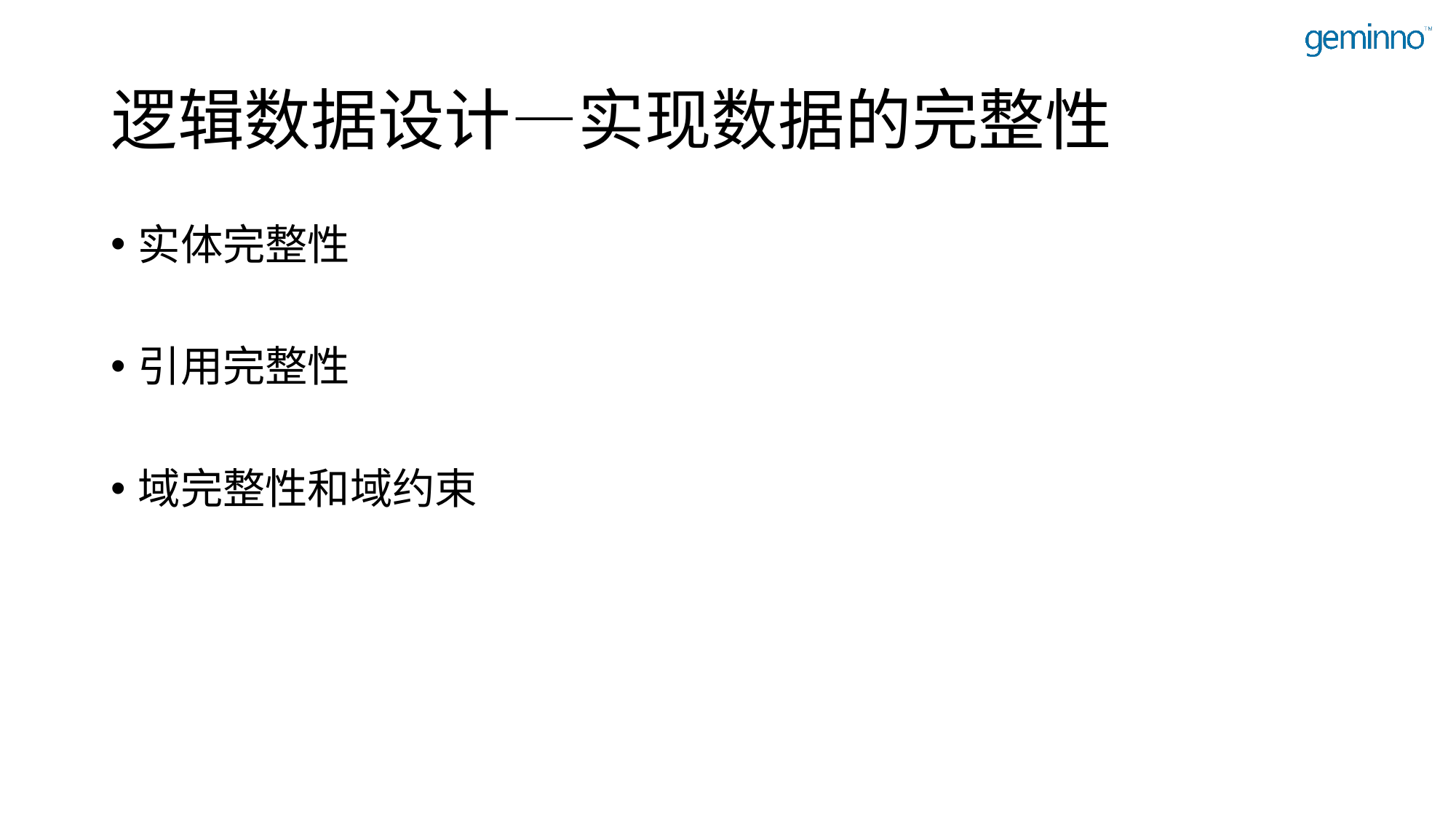

# 逻辑数据设计—实现数据的完整性
实体完整性

引用完整性

域完整性和域约束